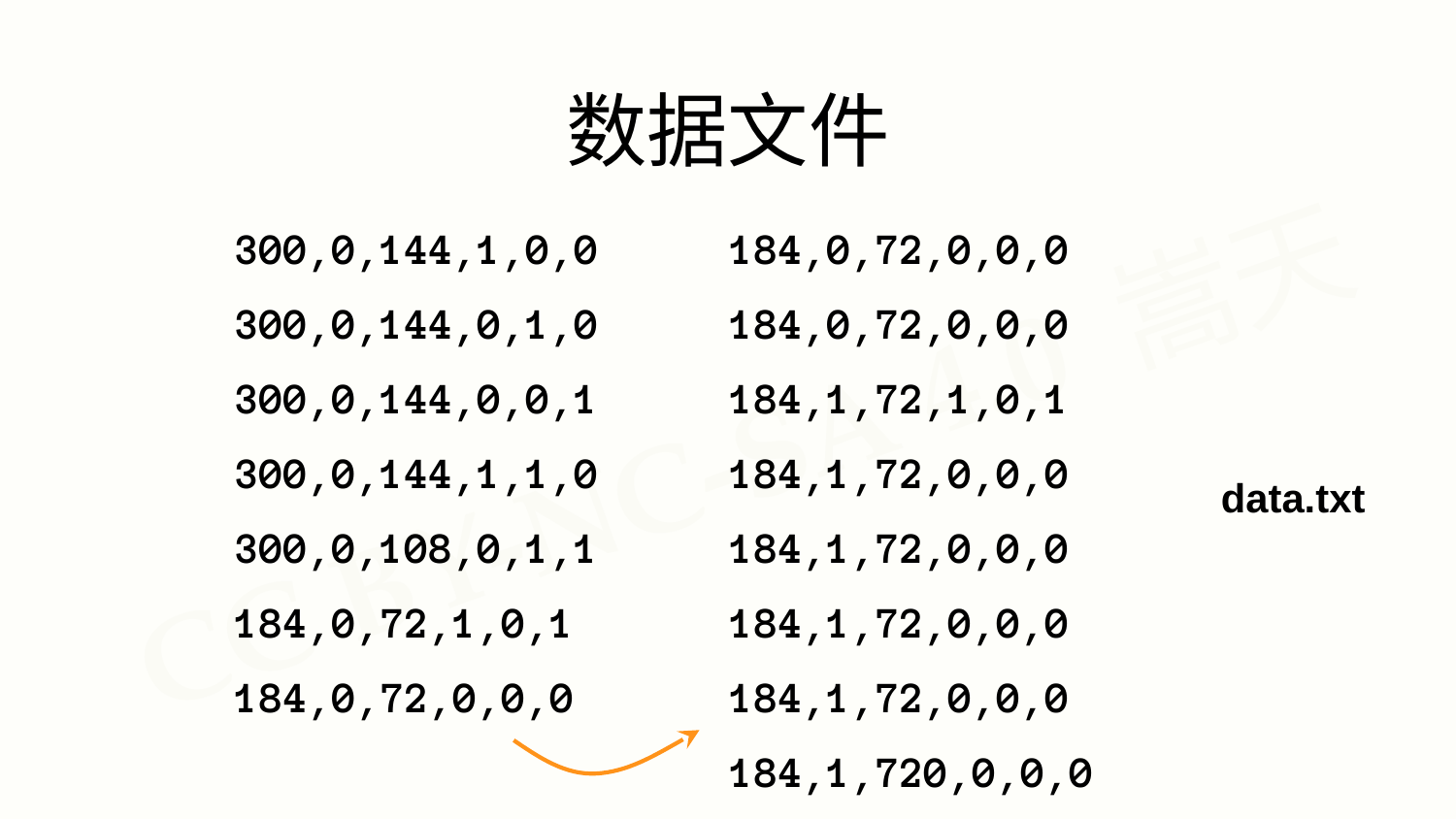

数据文件
300,0,144,1,0,0
300,0,144,0,1,0
300,0,144,0,0,1
300,0,144,1,1,0
300,0,108,0,1,1
184,0,72,1,0,1
184,0,72,0,0,0
184,0,72,0,0,0
184,0,72,0,0,0
184,1,72,1,0,1
184,1,72,0,0,0
184,1,72,0,0,0
184,1,72,0,0,0
184,1,72,0,0,0
184,1,720,0,0,0
data.txt